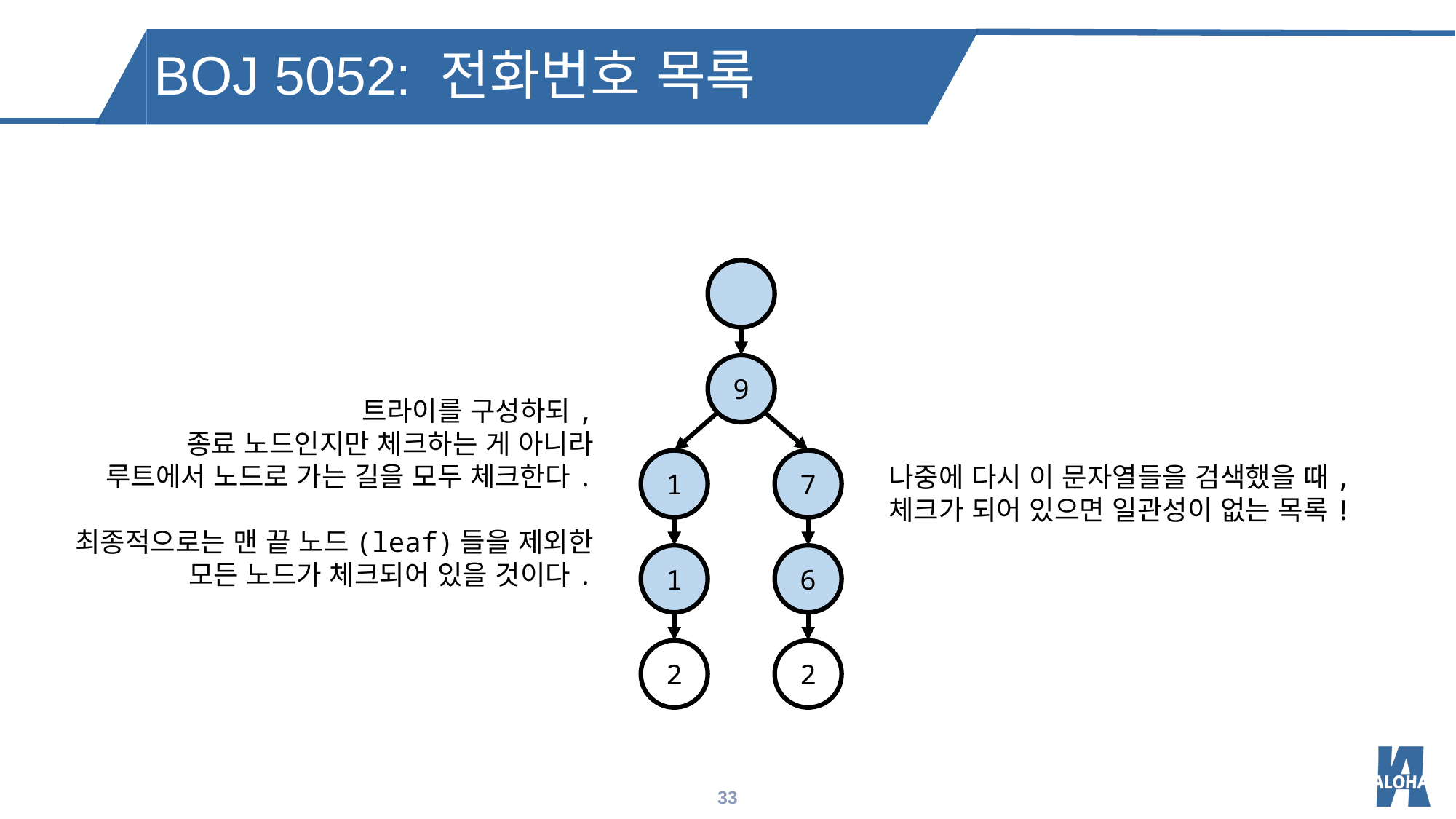

BOJ 5052: 전화번호 목록

9
트라이를 구성하되,
종료 노드인지만 체크하는 게 아니라
루트에서 노드로 가는 길을 모두 체크한다.

최종적으로는 맨 끝 노드(leaf)들을 제외한 모든 노드가 체크되어 있을 것이다.
1
7
나중에 다시 이 문자열들을 검색했을 때,
체크가 되어 있으면 일관성이 없는 목록!
1
6
2
2
33